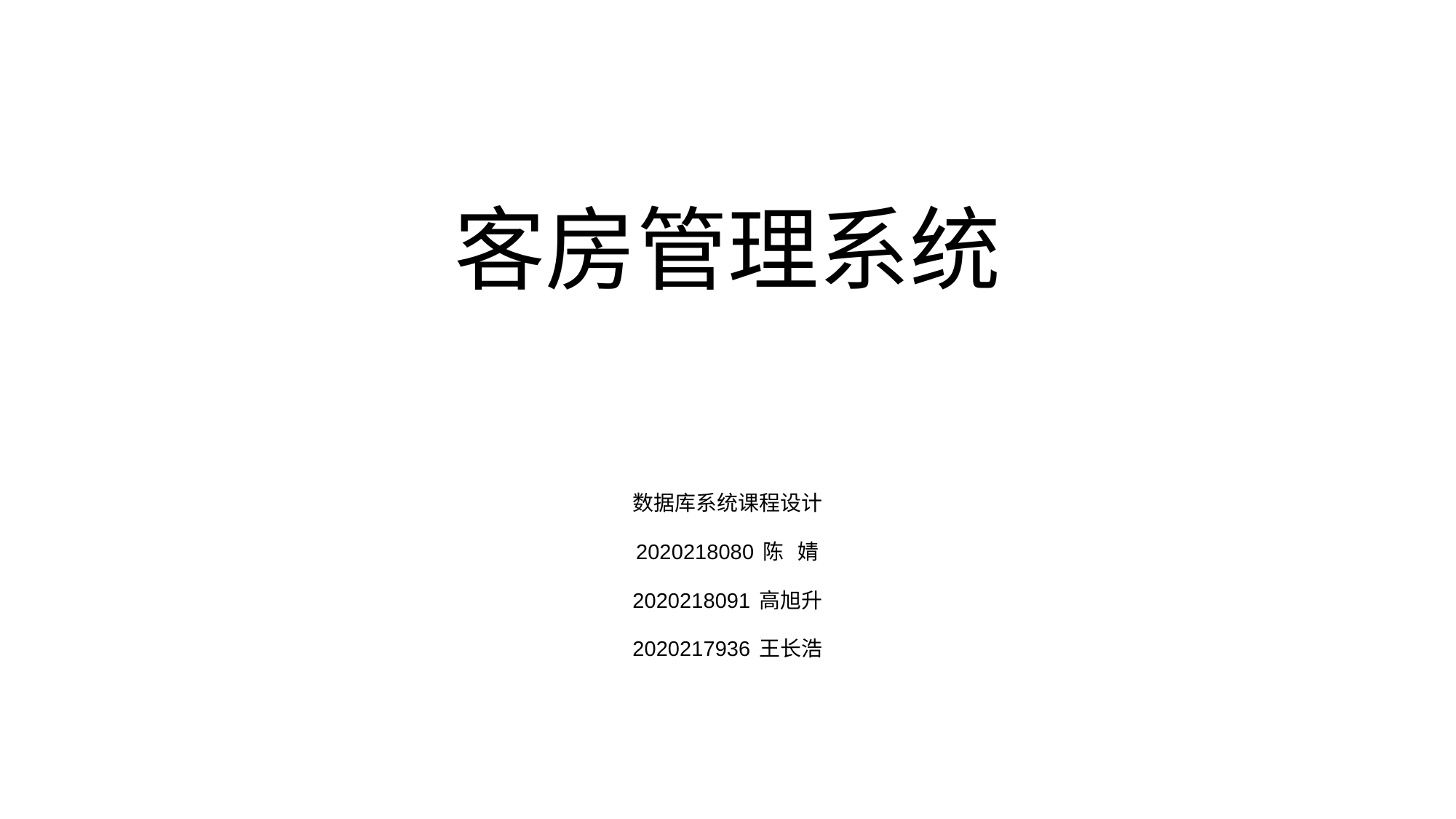

# 客房管理系统
数据库系统课程设计
2020218080 陈   婧
2020218091 高旭升
2020217936 王长浩